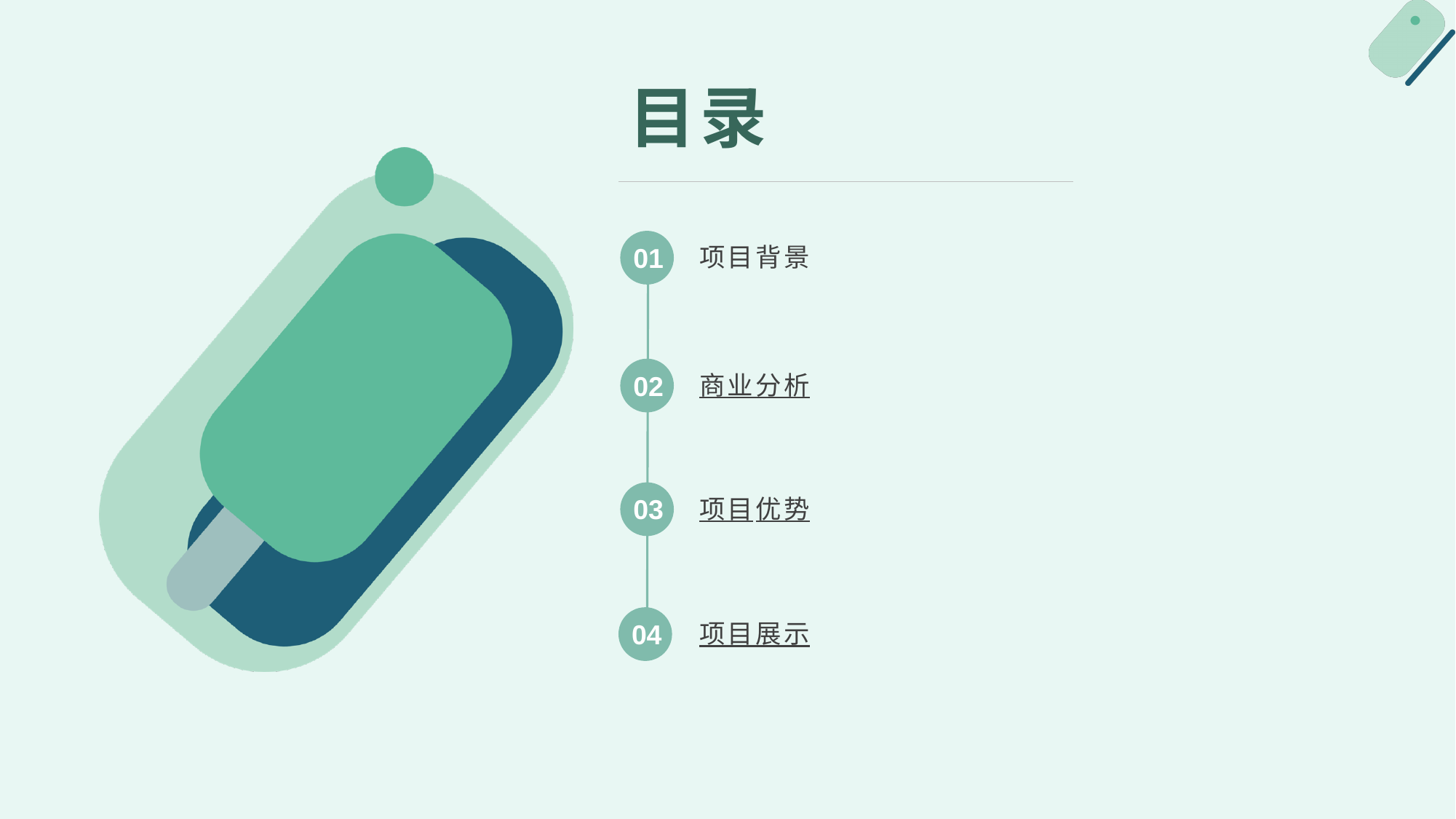

目录

01
项目背景

02
商业分析

03
项目优势

04
项目展示